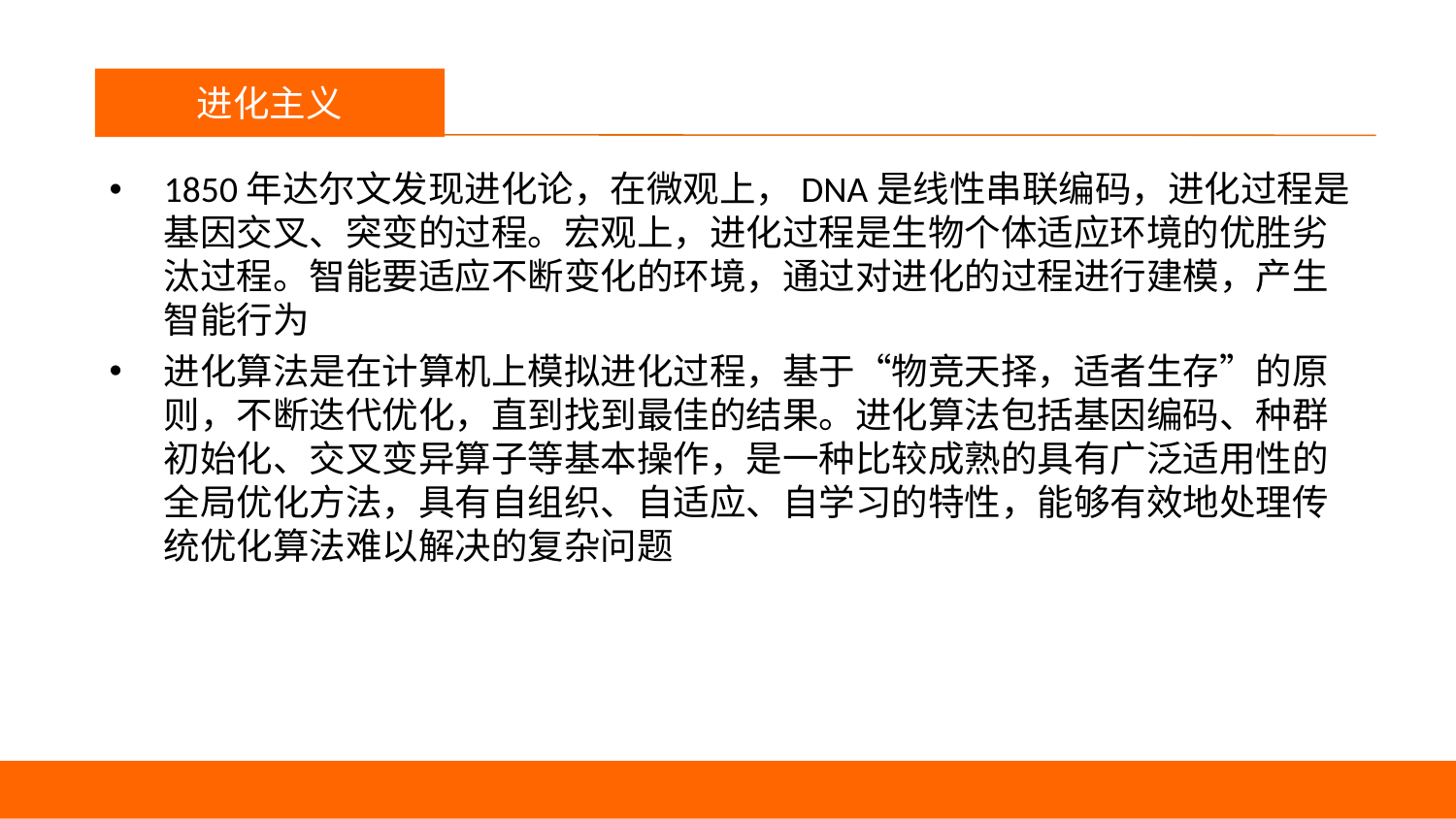

议程
进化主义

1850年达尔文发现进化论，在微观上，DNA是线性串联编码，进化过程是基因交叉、突变的过程。宏观上，进化过程是生物个体适应环境的优胜劣汰过程。智能要适应不断变化的环境，通过对进化的过程进行建模，产生智能行为
进化算法是在计算机上模拟进化过程，基于“物竞天择，适者生存”的原则，不断迭代优化，直到找到最佳的结果。进化算法包括基因编码、种群初始化、交叉变异算子等基本操作，是一种比较成熟的具有广泛适用性的全局优化方法，具有自组织、自适应、自学习的特性，能够有效地处理传统优化算法难以解决的复杂问题